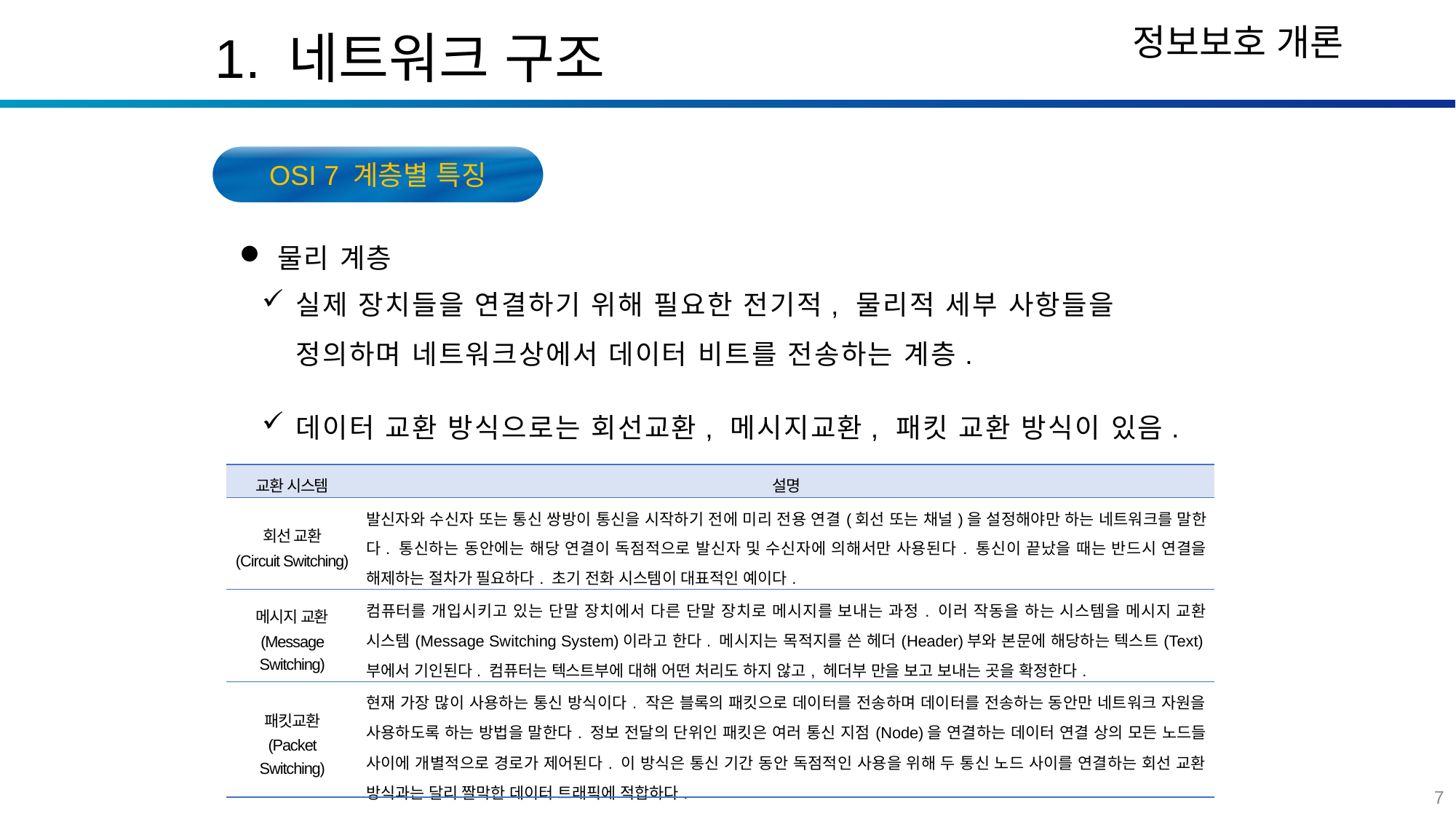

1. 네트워크 구조
OSI 7 계층별 특징

물리 계층
실제 장치들을 연결하기 위해 필요한 전기적, 물리적 세부 사항들을 정의하며 네트워크상에서 데이터 비트를 전송하는 계층.

데이터 교환 방식으로는 회선교환, 메시지교환, 패킷 교환 방식이 있음.
| 교환 시스템 | 설명 |
| --- | --- |
| 회선 교환 (Circuit Switching) | 발신자와 수신자 또는 통신 쌍방이 통신을 시작하기 전에 미리 전용 연결(회선 또는 채널)을 설정해야만 하는 네트워크를 말한다. 통신하는 동안에는 해당 연결이 독점적으로 발신자 및 수신자에 의해서만 사용된다. 통신이 끝났을 때는 반드시 연결을 해제하는 절차가 필요하다. 초기 전화 시스템이 대표적인 예이다. |
| 메시지 교환 (Message Switching) | 컴퓨터를 개입시키고 있는 단말 장치에서 다른 단말 장치로 메시지를 보내는 과정. 이러 작동을 하는 시스템을 메시지 교환 시스템(Message Switching System)이라고 한다. 메시지는 목적지를 쓴 헤더(Header)부와 본문에 해당하는 텍스트(Text)부에서 기인된다. 컴퓨터는 텍스트부에 대해 어떤 처리도 하지 않고, 헤더부 만을 보고 보내는 곳을 확정한다. |
| 패킷교환 (Packet Switching) | 현재 가장 많이 사용하는 통신 방식이다. 작은 블록의 패킷으로 데이터를 전송하며 데이터를 전송하는 동안만 네트워크 자원을 사용하도록 하는 방법을 말한다. 정보 전달의 단위인 패킷은 여러 통신 지점(Node)을 연결하는 데이터 연결 상의 모든 노드들 사이에 개별적으로 경로가 제어된다. 이 방식은 통신 기간 동안 독점적인 사용을 위해 두 통신 노드 사이를 연결하는 회선 교환 방식과는 달리 짤막한 데이터 트래픽에 적합하다. |

7